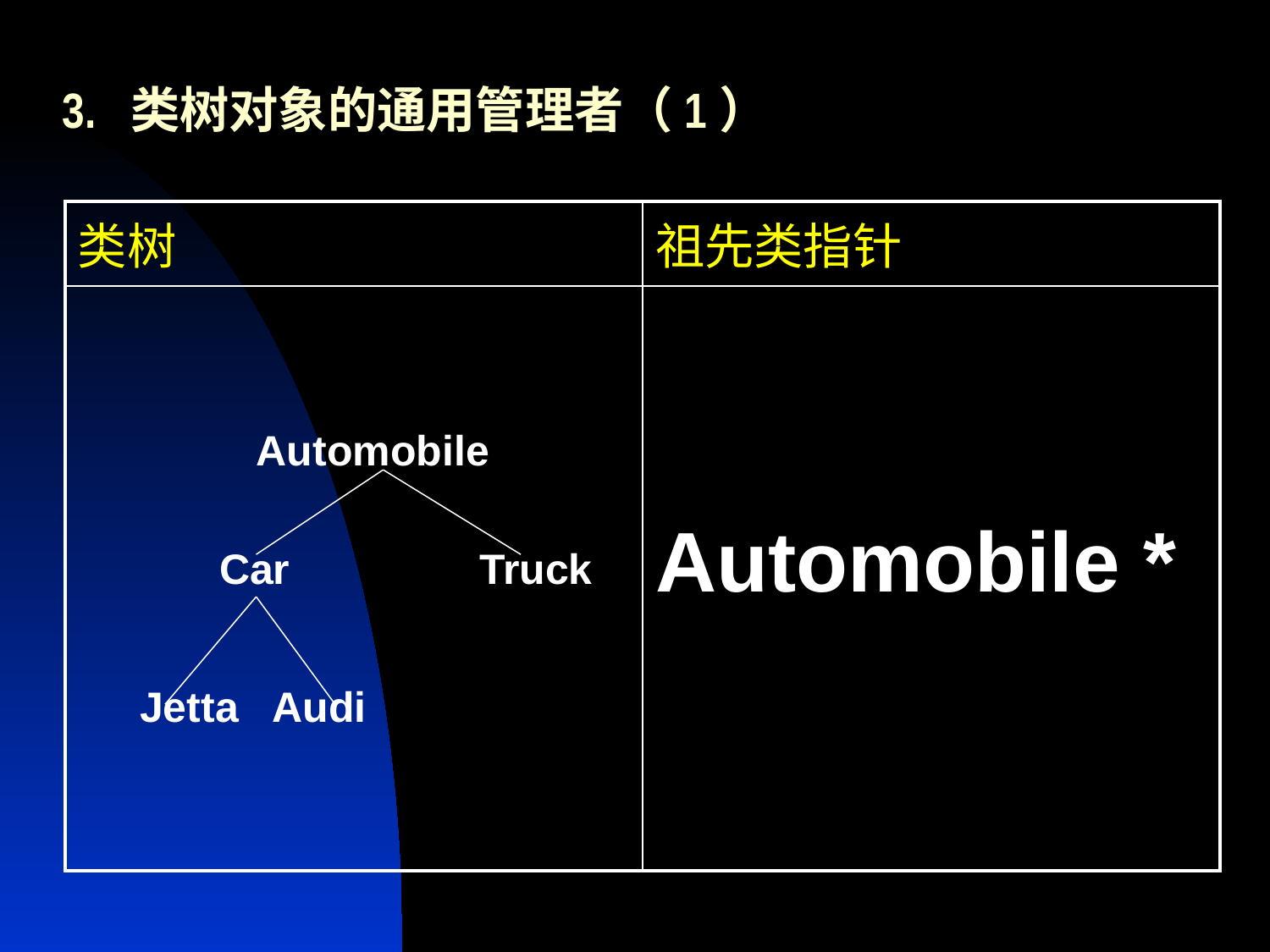

# 3.  类树对象的通用管理者（1）
| 类树 | 祖先类指针 |
| --- | --- |
|  | Automobile \* |

 　          Automobile

           Car                Truck

  Jetta   Audi